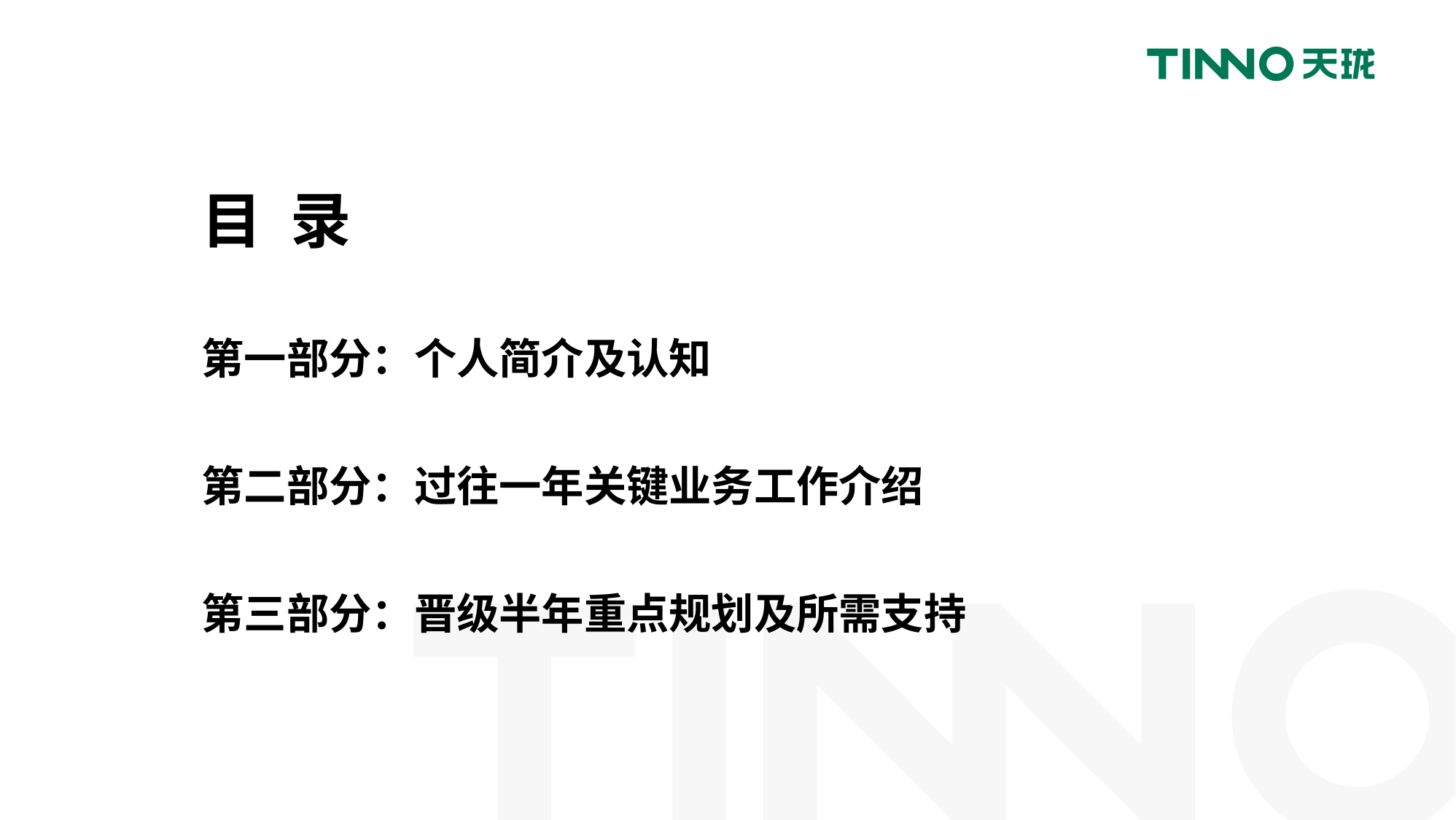

目  录
第一部分：个人简介及认知
第二部分：过往一年关键业务工作介绍
第三部分：晋级半年重点规划及所需支持